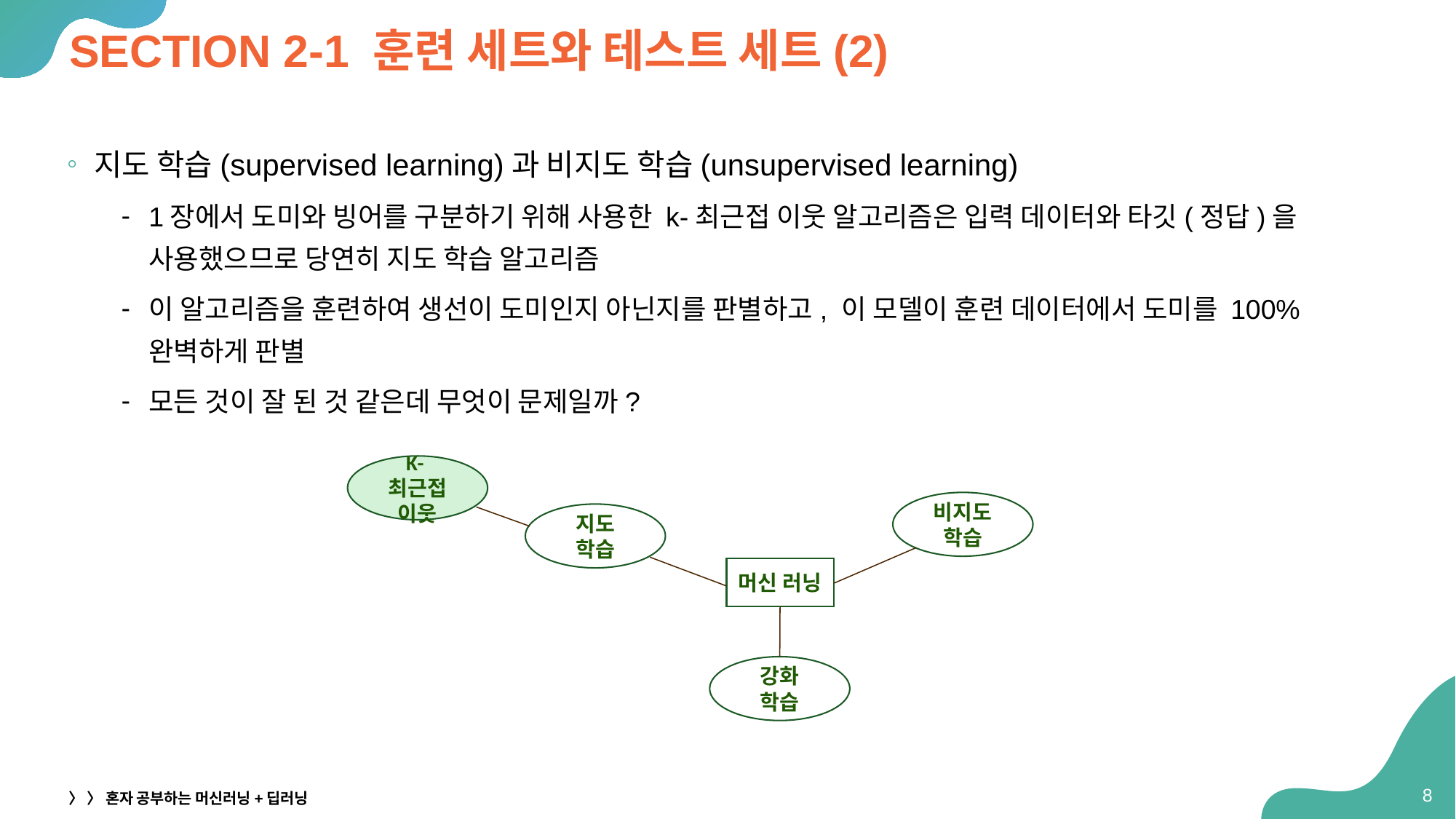

# SECTION 2-1 훈련 세트와 테스트 세트(2)
지도 학습(supervised learning)과 비지도 학습(unsupervised learning)
1장에서 도미와 빙어를 구분하기 위해 사용한 k-최근접 이웃 알고리즘은 입력 데이터와 타깃(정답)을 사용했으므로 당연히 지도 학습 알고리즘
이 알고리즘을 훈련하여 생선이 도미인지 아닌지를 판별하고, 이 모델이 훈련 데이터에서 도미를 100% 완벽하게 판별
모든 것이 잘 된 것 같은데 무엇이 문제일까?
K-최근접 이웃
비지도 학습
지도 학습
머신 러닝
강화 학습
8
〉 〉 혼자 공부하는 머신러닝+딥러닝